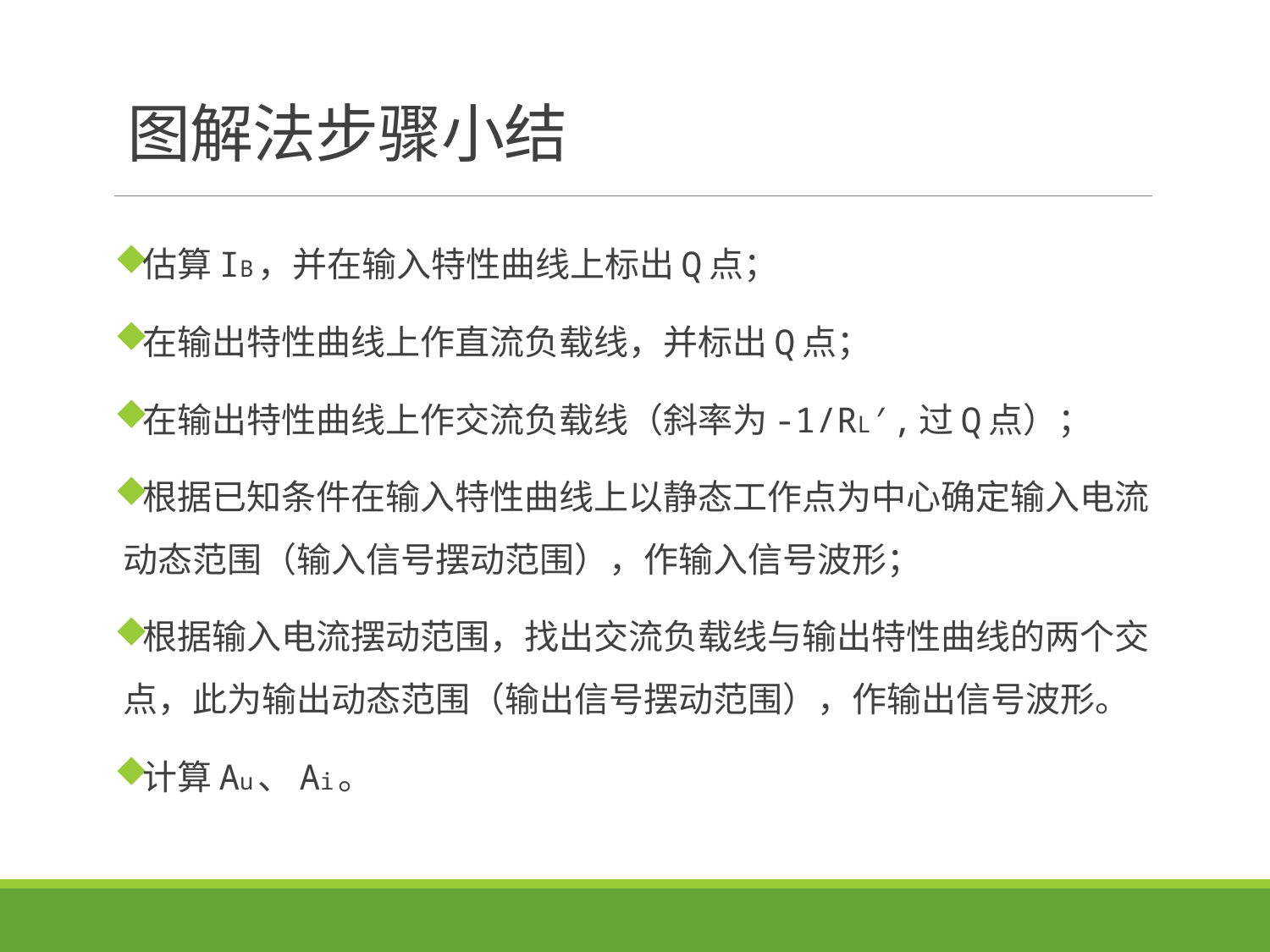

# 图解法步骤小结
估算IB，并在输入特性曲线上标出Q点；
在输出特性曲线上作直流负载线，并标出Q点；
在输出特性曲线上作交流负载线（斜率为-1/RL′,过Q点）；
根据已知条件在输入特性曲线上以静态工作点为中心确定输入电流动态范围（输入信号摆动范围），作输入信号波形；
根据输入电流摆动范围，找出交流负载线与输出特性曲线的两个交点，此为输出动态范围（输出信号摆动范围），作输出信号波形。
计算Au、Ai。
4.